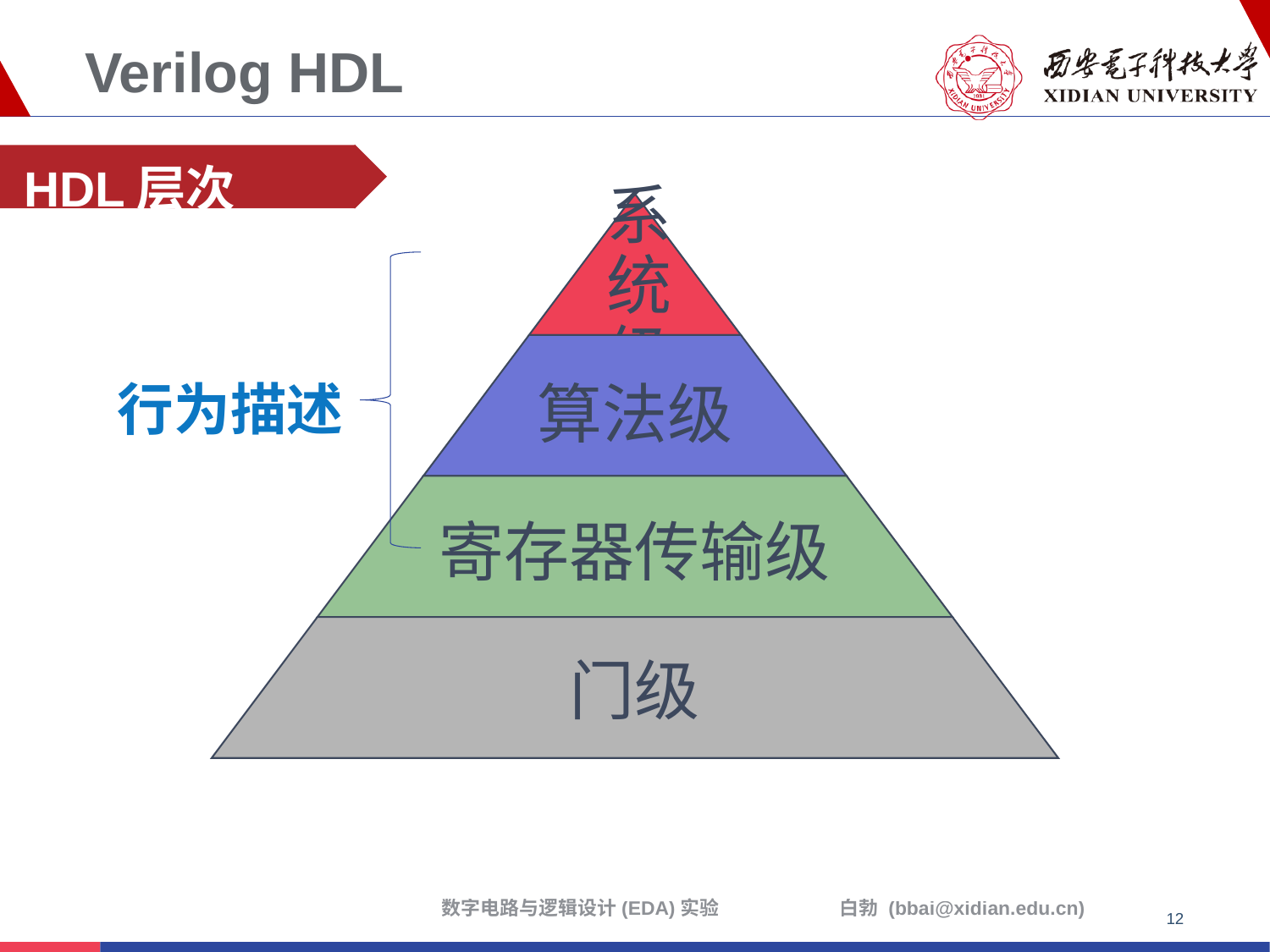

# Verilog HDL
HDL层次
系统级
算法级
寄存器传输级
门级

行为描述
12